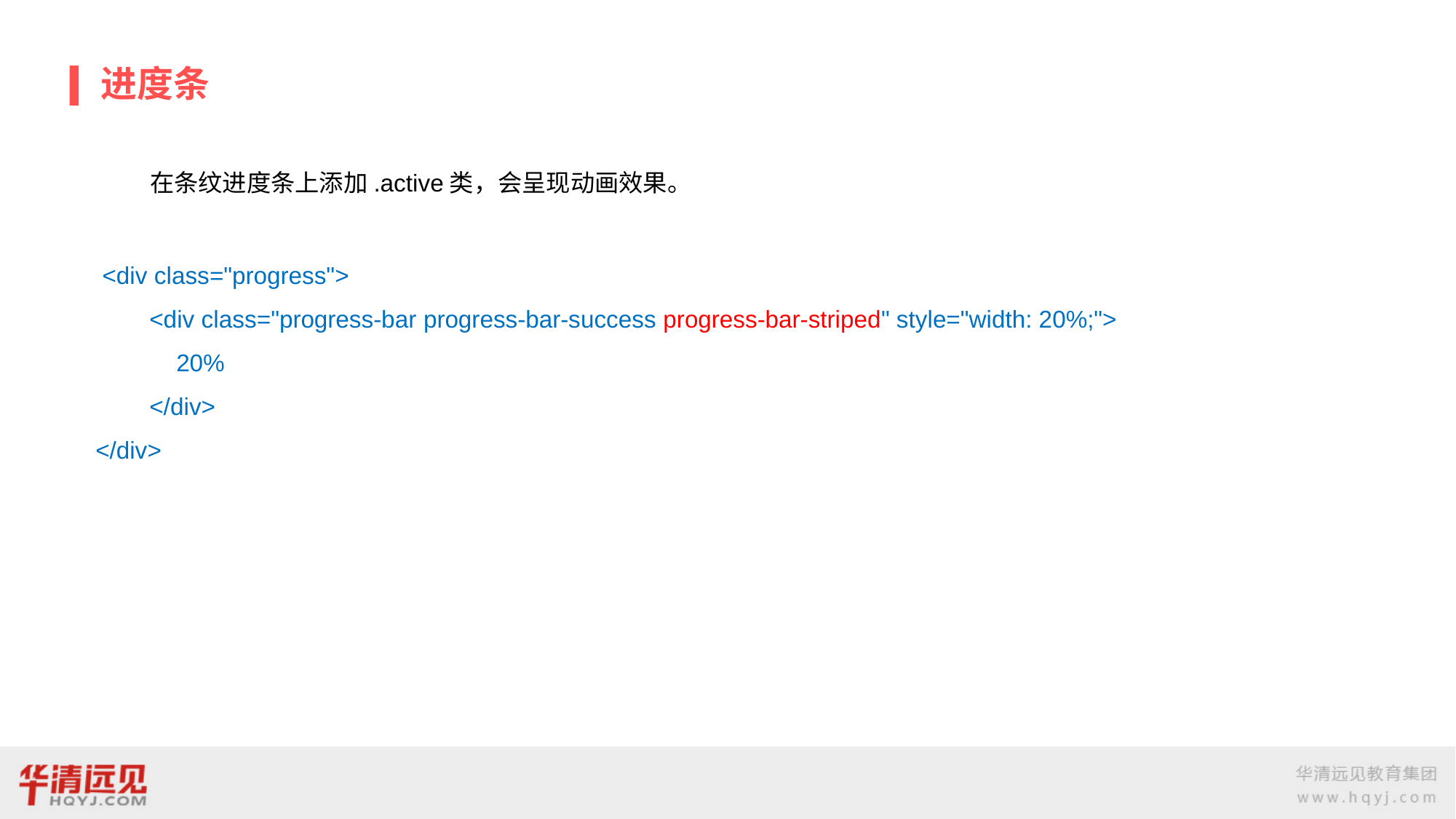

# 进度条
在条纹进度条上添加.active类，会呈现动画效果。

 <div class="progress">
        <div class="progress-bar progress-bar-success progress-bar-striped" style="width: 20%;">
            20%
        </div>
</div>